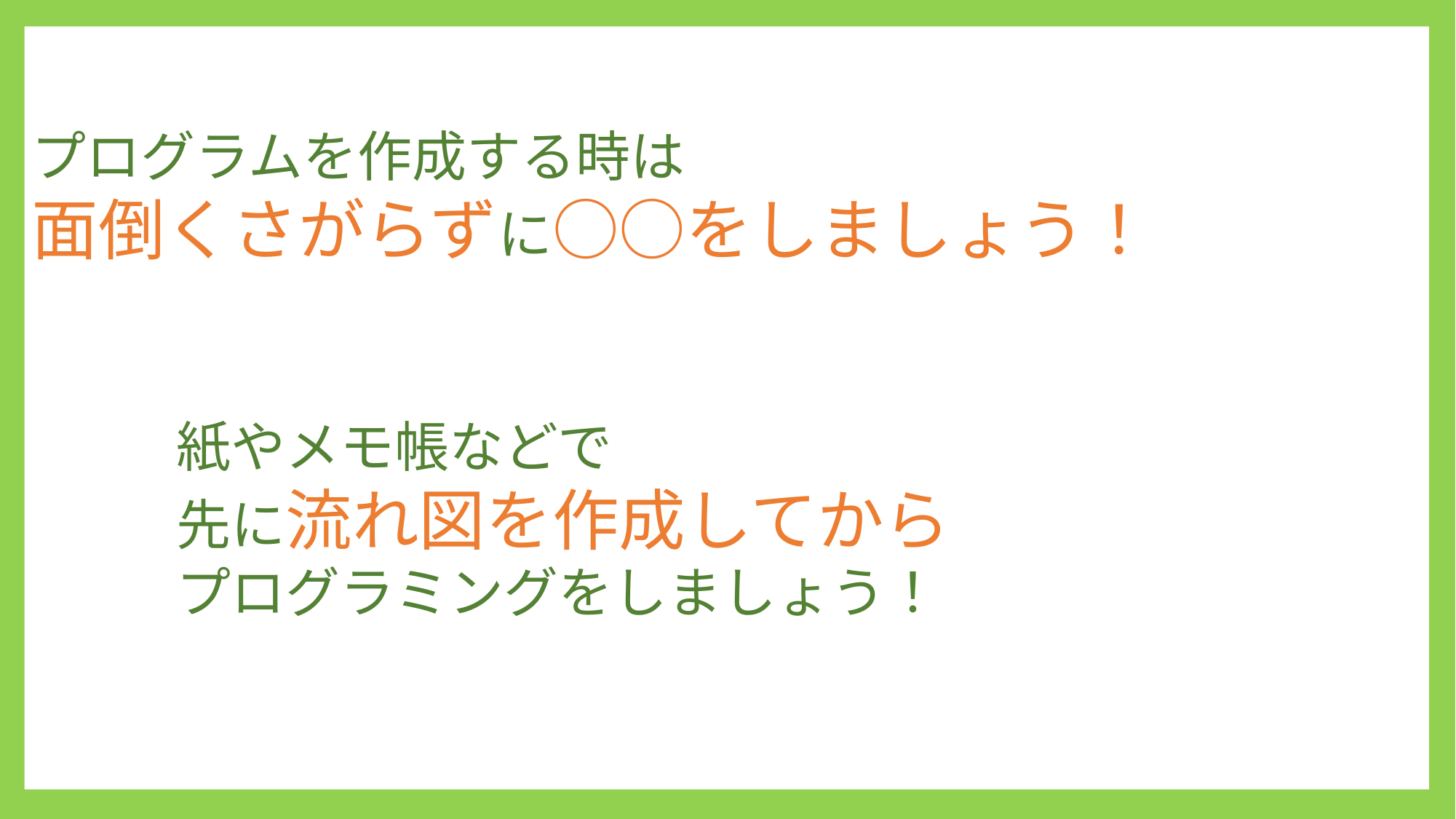

プログラムを作成する時は
面倒くさがらずに○○をしましょう！
紙やメモ帳などで
先に流れ図を作成してから
プログラミングをしましょう！